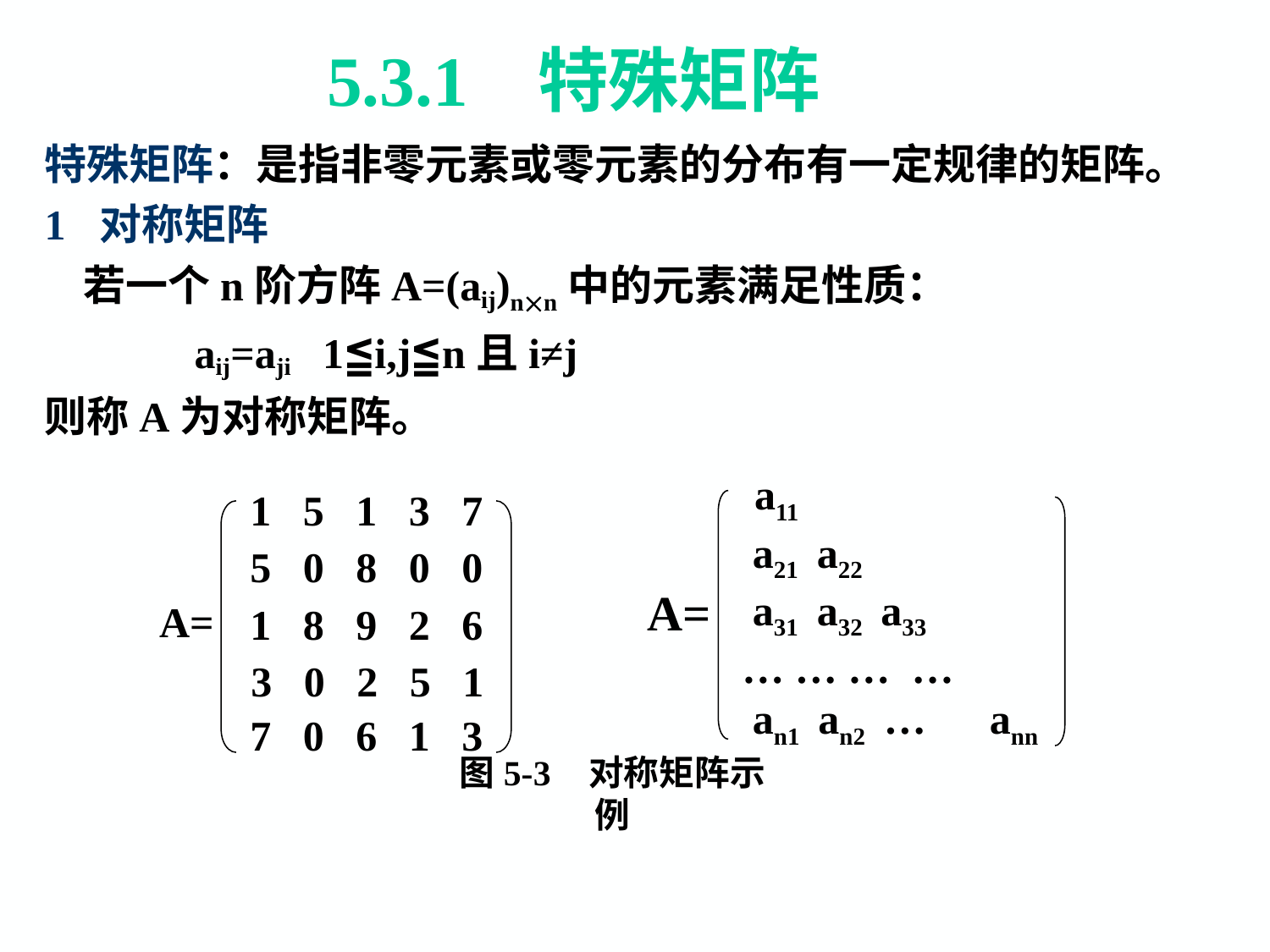

5.3.1   特殊矩阵
# 特殊矩阵：是指非零元素或零元素的分布有一定规律的矩阵。
1  对称矩阵
   若一个n阶方阵A=(aij)n×n中的元素满足性质：
aij=aji   1≦i,j≦n且i≠j
则称A为对称矩阵。
 a11
 a21   a22
 a31   a32   a33
… … …  …
 an1   an2   …      ann

A=
1   5   1   3   7

5   0   8   0   0
A=
1   8   9   2   6
3   0   2   5   1
7   0   6   1   3
图5-3   对称矩阵示例